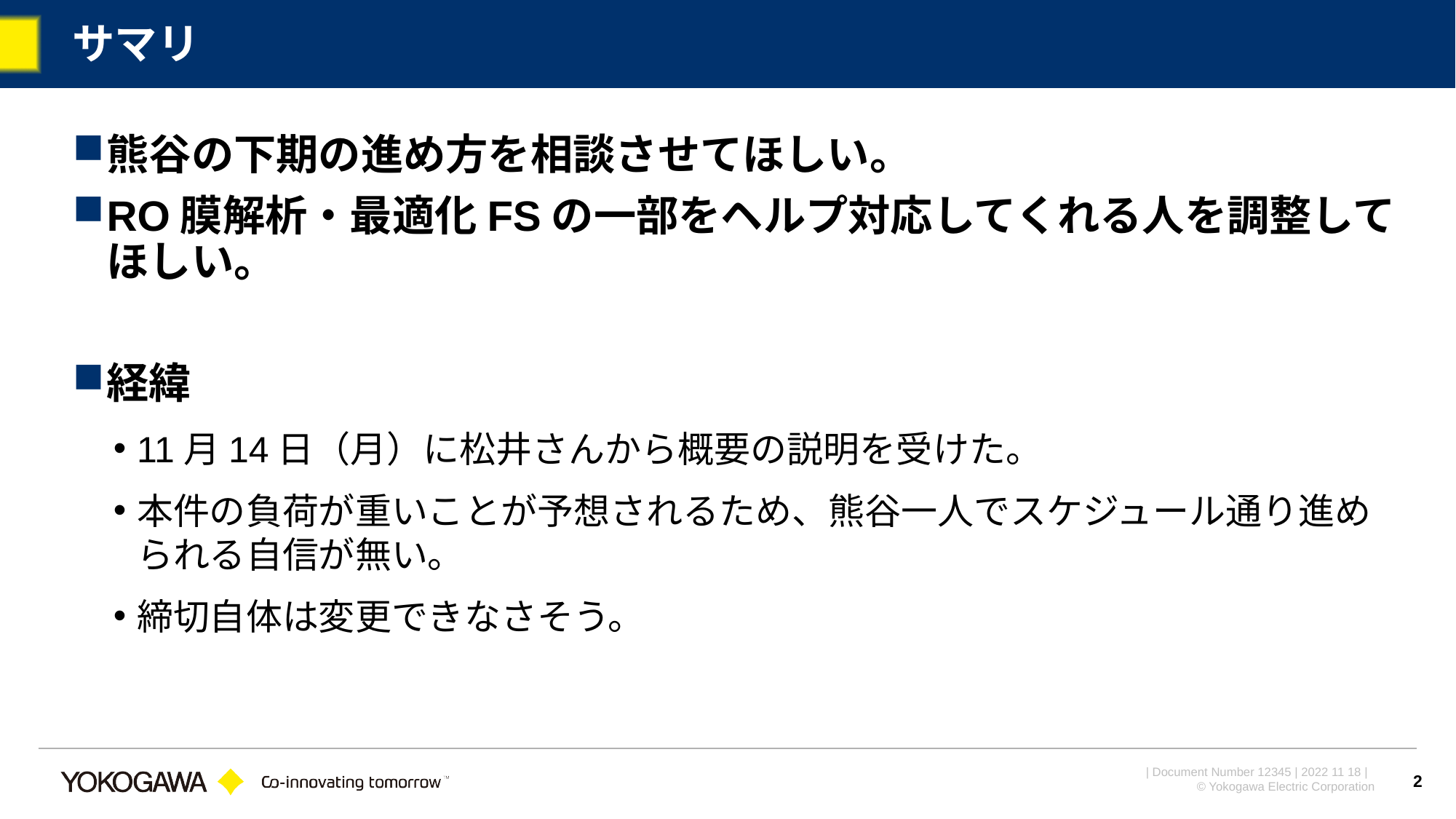

# サマリ
熊谷の下期の進め方を相談させてほしい。
RO膜解析・最適化FSの一部をヘルプ対応してくれる人を調整してほしい。

経緯
11月14日（月）に松井さんから概要の説明を受けた。
本件の負荷が重いことが予想されるため、熊谷一人でスケジュール通り進められる自信が無い。
締切自体は変更できなさそう。
2